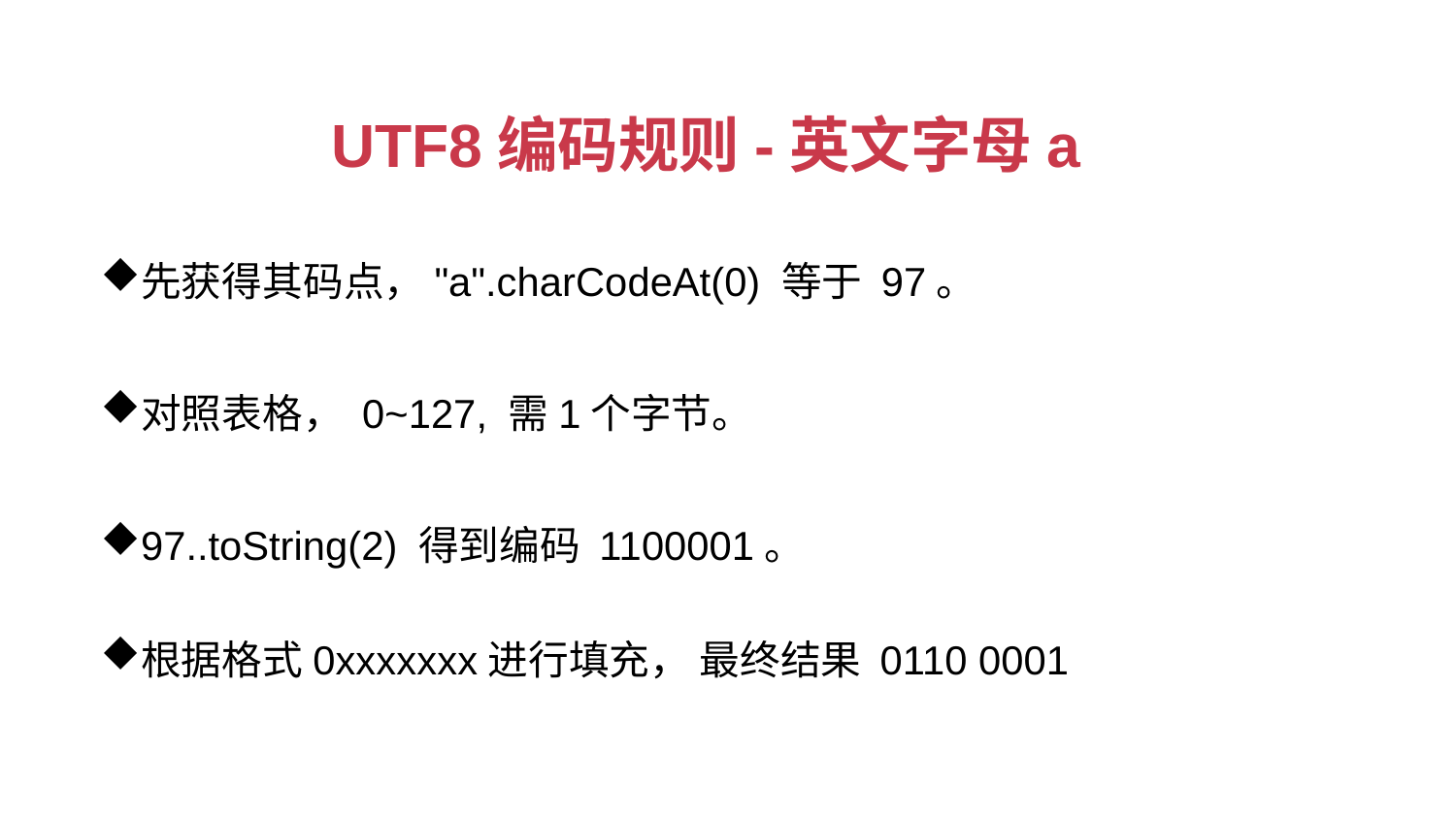

UTF8编码规则-英文字母a
先获得其码点，"a".charCodeAt(0) 等于 97。
对照表格， 0~127, 需1个字节。
97..toString(2) 得到编码 1100001。
根据格式0xxxxxxx进行填充， 最终结果 0110 0001